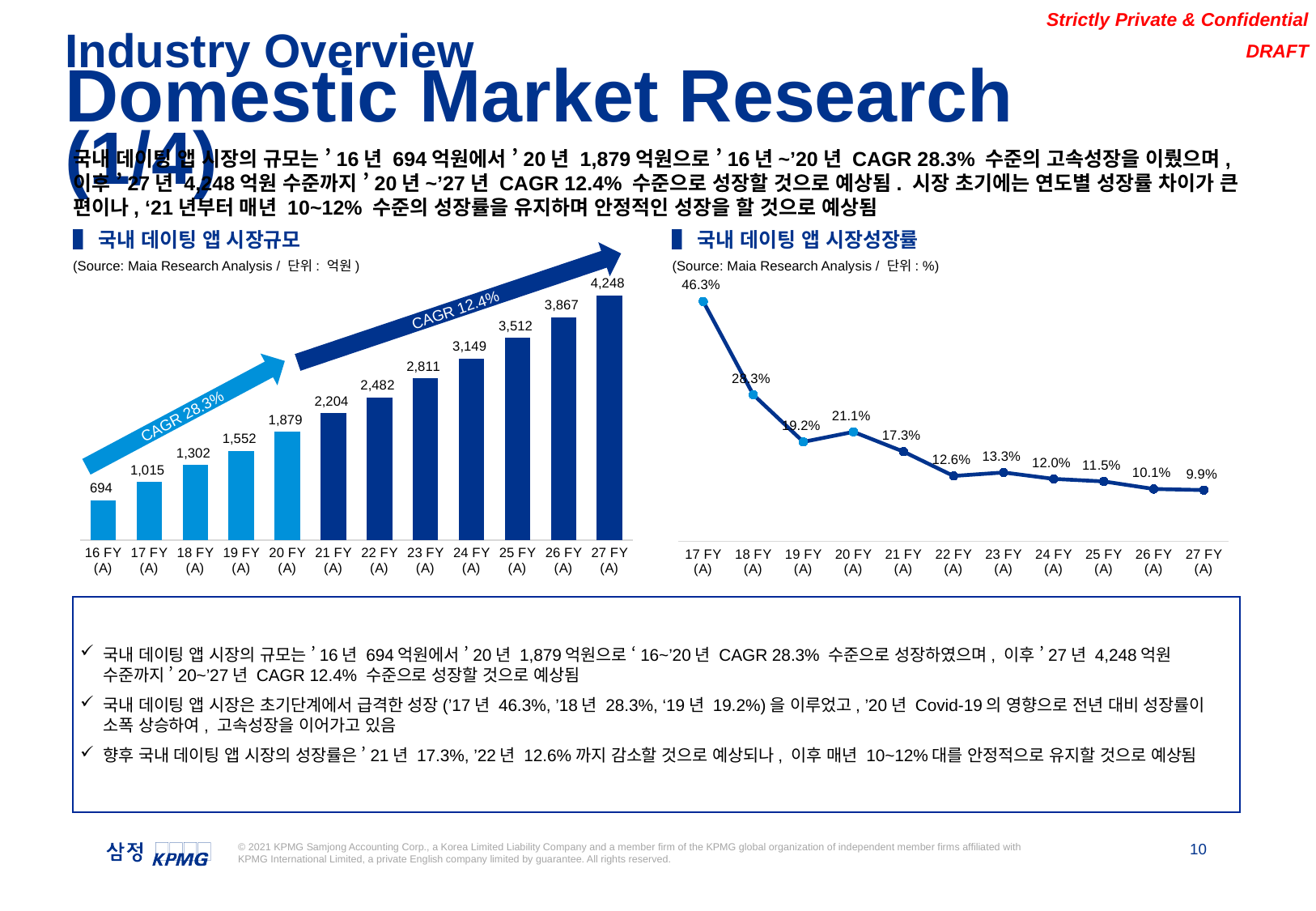

Industry Overview
Domestic Market Research (1/4)
국내 데이팅 앱 시장의 규모는 ’16년 694억원에서 ’20년 1,879억원으로 ’16년~’20년 CAGR 28.3% 수준의 고속성장을 이뤘으며, 이후 ’27년 4,248억원 수준까지 ’20년~’27년 CAGR 12.4% 수준으로 성장할 것으로 예상됨. 시장 초기에는 연도별 성장률 차이가 큰 편이나, ‘21년부터 매년 10~12% 수준의 성장률을 유지하며 안정적인 성장을 할 것으로 예상됨
▌국내 데이팅 앱 시장규모
▌국내 데이팅 앱 시장성장률
(Source: Maia Research Analysis / 단위: 억원)
(Source: Maia Research Analysis / 단위: %)

### Chart

| Category | 시장가치 |
|---|---|
| 16 | 694.2719999999999 |
| 17 | 1015.418 |
| 18 | 1302.438 |
| 19 | 1552.055 |
| 20 | 1879.4160000000002 |
| 21 | 2204.291 |
| 22 | 2481.819 |
| 23 | 2810.988 |
| 24 | 3149.0840000000003 |
| 25 | 3512.4919999999997 |
| 26 | 3866.634 |
| 27 | 4248.235 |

### Chart

| Category | 성장률 |
|---|---|
| 17 | 0.46256510416666674 |
| 18 | 0.28266191853995104 |
| 19 | 0.19165365261148692 |
| 20 | 0.21092100473243547 |
| 21 | 0.17285954785954782 |
| 22 | 0.1259035218126825 |
| 23 | 0.13263215407731188 |
| 24 | 0.12027657179610896 |
| 25 | 0.11540117697717789 |
| 26 | 0.10082357482949433 |
| 27 | 0.09869074755976381 |
CAGR 12.4%
CAGR 28.3%
국내 데이팅 앱 시장의 규모는 ’16년 694억원에서 ’20년 1,879억원으로 ‘16~’20년 CAGR 28.3% 수준으로 성장하였으며, 이후 ’27년 4,248억원 수준까지 ’20~’27년 CAGR 12.4% 수준으로 성장할 것으로 예상됨
국내 데이팅 앱 시장은 초기단계에서 급격한 성장(’17년 46.3%, ’18년 28.3%, ‘19년 19.2%)을 이루었고, ’20년 Covid-19의 영향으로 전년 대비 성장률이 소폭 상승하여, 고속성장을 이어가고 있음
향후 국내 데이팅 앱 시장의 성장률은 ’21년 17.3%, ’22년 12.6%까지 감소할 것으로 예상되나, 이후 매년 10~12%대를 안정적으로 유지할 것으로 예상됨